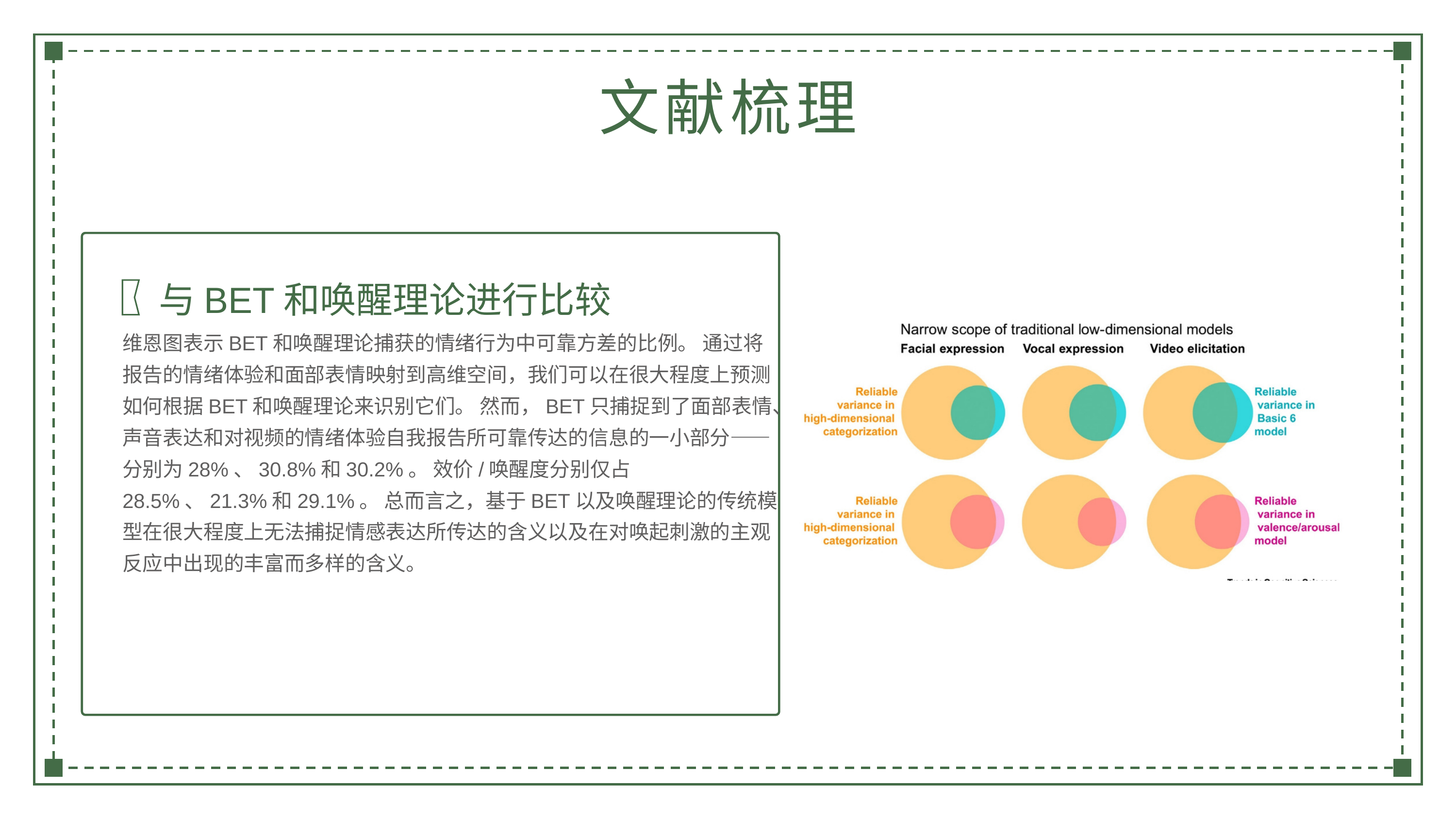

文献梳理

与BET和唤醒理论进行比较

维恩图表示BET和唤醒理论捕获的情绪行为中可靠方差的比例。 通过将报告的情绪体验和面部表情映射到高维空间，我们可以在很大程度上预测如何根据BET和唤醒理论来识别它们。 然而，BET只捕捉到了面部表情、声音表达和对视频的情绪体验自我报告所可靠传达的信息的一小部分——分别为28%、30.8%和30.2%。 效价/唤醒度分别仅占28.5%、21.3%和29.1%。 总而言之，基于BET以及唤醒理论的传统模型在很大程度上无法捕捉情感表达所传达的含义以及在对唤起刺激的主观反应中出现的丰富而多样的含义。